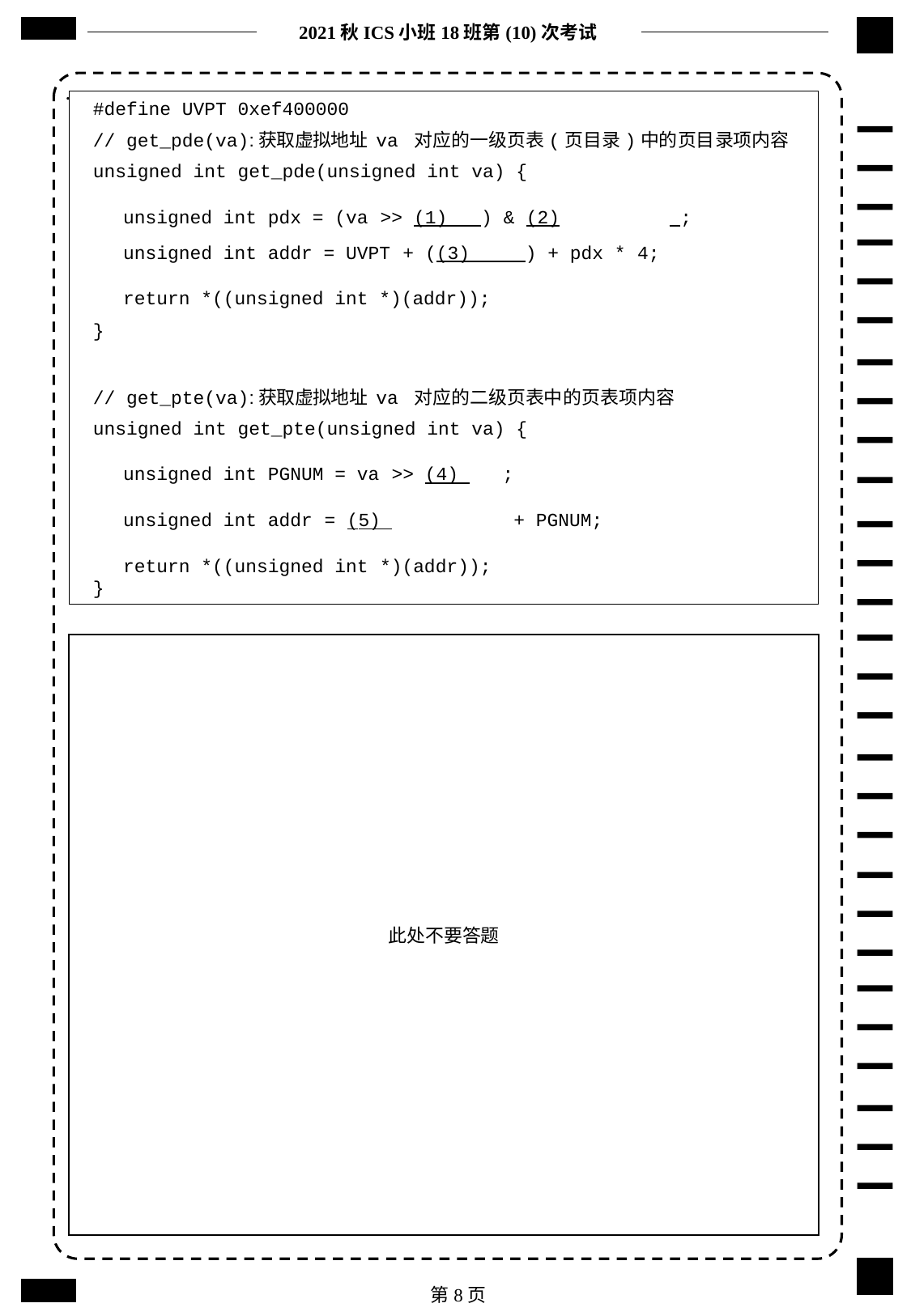

2021秋ICS小班18班第(10)次考试

·
#define UVPT 0xef400000
// get_pde(va):获取虚拟地址 va 对应的一级页表(页目录)中的页目录项内容
unsigned int get_pde(unsigned int va) {
unsigned int pdx = (va >> (1)   	) & (2)	 ; unsigned int addr = UVPT + ((3)     ) + pdx * 4;
return *((unsigned int *)(addr));
}

// get_pte(va):获取虚拟地址 va 对应的二级页表中的页表项内容
unsigned int get_pte(unsigned int va) {
unsigned int PGNUM = va >> (4) 	;
unsigned int addr = (5) 	 + PGNUM;
return *((unsigned int *)(addr));
}

此处不要答题

第8页